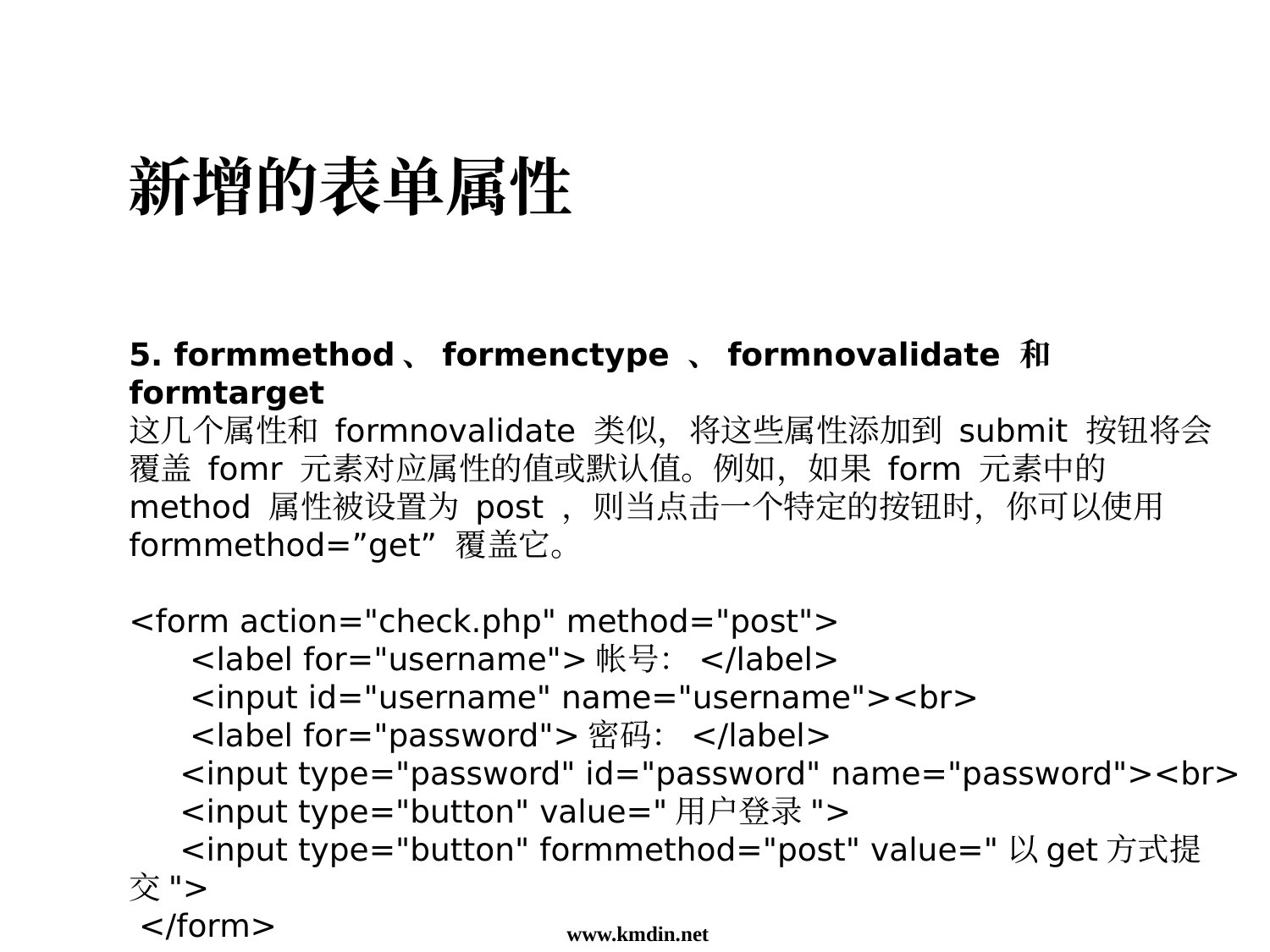

新增的表单属性
5. formmethod、formenctype 、formnovalidate 和 formtarget
这几个属性和 formnovalidate 类似，将这些属性添加到 submit 按钮将会覆盖 fomr 元素对应属性的值或默认值。例如，如果 form 元素中的 method 属性被设置为 post ，则当点击一个特定的按钮时，你可以使用 formmethod=”get” 覆盖它。

<form action="check.php" method="post">
      <label for="username">帐号：</label>
      <input id="username" name="username"><br>
      <label for="password">密码：</label>
     <input type="password" id="password" name="password"><br>
     <input type="button" value="用户登录">
     <input type="button" formmethod="post" value="以get方式提交">
 </form>